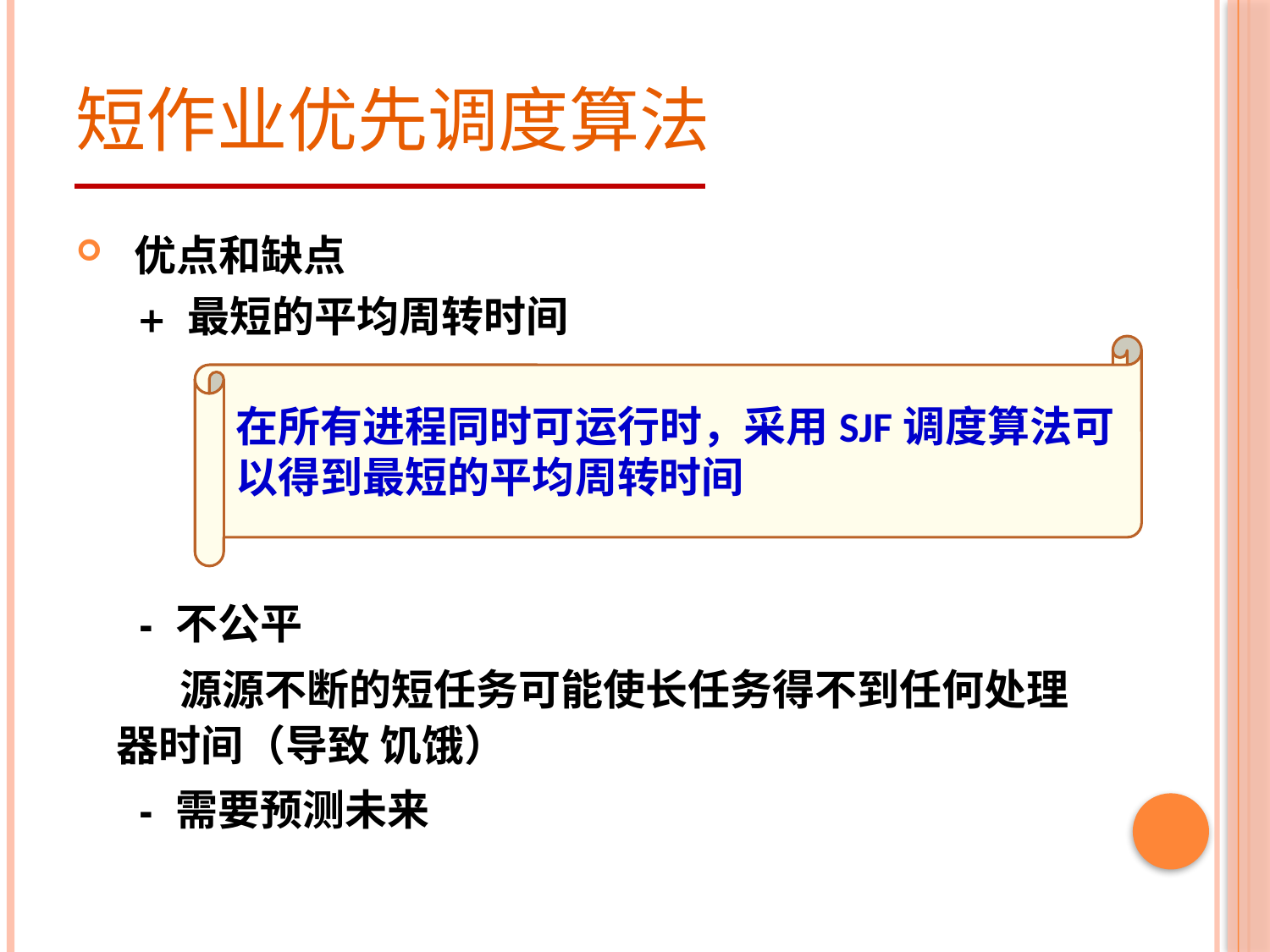

# 短作业优先调度算法
 优点和缺点
+ 最短的平均周转时间

- 不公平
源源不断的短任务可能使长任务得不到任何处理器时间（导致 饥饿）
- 需要预测未来
在所有进程同时可运行时，采用SJF调度算法可以得到最短的平均周转时间